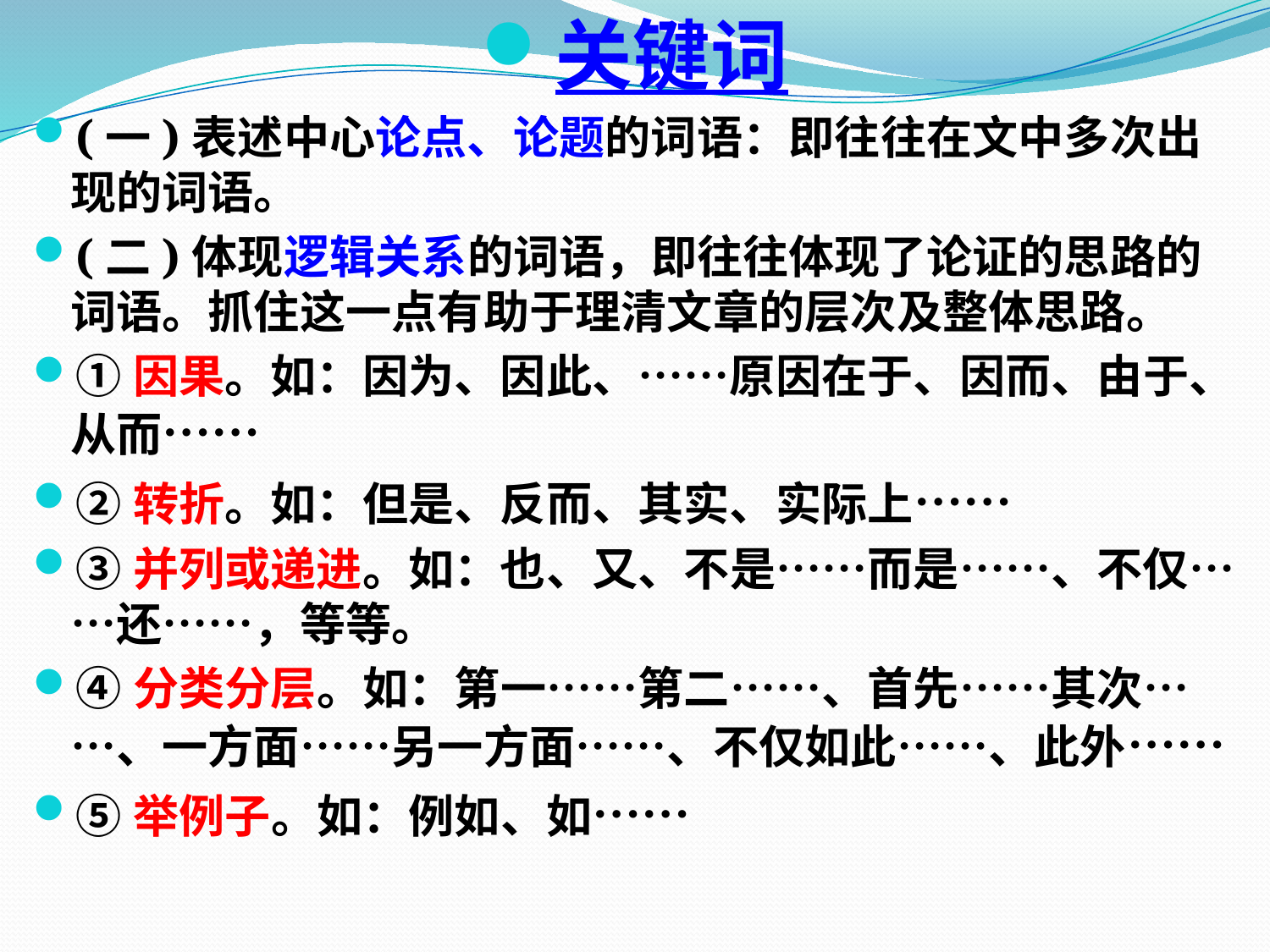

关键词
(一)表述中心论点、论题的词语：即往往在文中多次出现的词语。
(二)体现逻辑关系的词语，即往往体现了论证的思路的词语。抓住这一点有助于理清文章的层次及整体思路。
①因果。如：因为、因此、……原因在于、因而、由于、从而……
②转折。如：但是、反而、其实、实际上……
③并列或递进。如：也、又、不是……而是……、不仅……还……，等等。
④分类分层。如：第一……第二……、首先……其次……、一方面……另一方面……、不仅如此……、此外……
⑤举例子。如：例如、如……